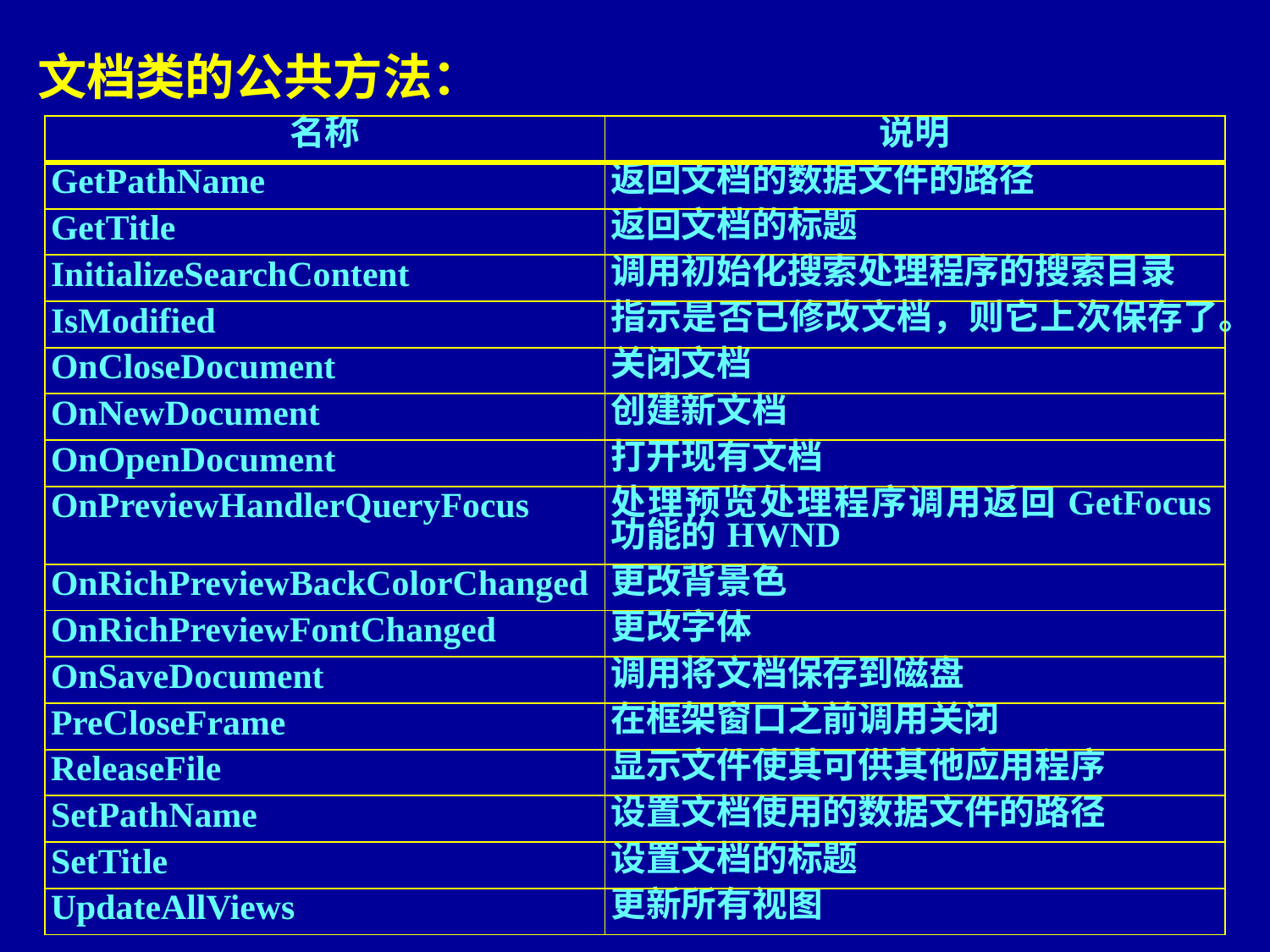

# 文档类的公共方法：
| 名称 | 说明 |
| --- | --- |
| GetPathName | 返回文档的数据文件的路径 |
| GetTitle | 返回文档的标题 |
| InitializeSearchContent | 调用初始化搜索处理程序的搜索目录 |
| IsModified | 指示是否已修改文档，则它上次保存了。 |
| OnCloseDocument | 关闭文档 |
| OnNewDocument | 创建新文档 |
| OnOpenDocument | 打开现有文档 |
| OnPreviewHandlerQueryFocus | 处理预览处理程序调用返回GetFocus功能的HWND |
| OnRichPreviewBackColorChanged | 更改背景色 |
| OnRichPreviewFontChanged | 更改字体 |
| OnSaveDocument | 调用将文档保存到磁盘 |
| PreCloseFrame | 在框架窗口之前调用关闭 |
| ReleaseFile | 显示文件使其可供其他应用程序 |
| SetPathName | 设置文档使用的数据文件的路径 |
| SetTitle | 设置文档的标题 |
| UpdateAllViews | 更新所有视图 |